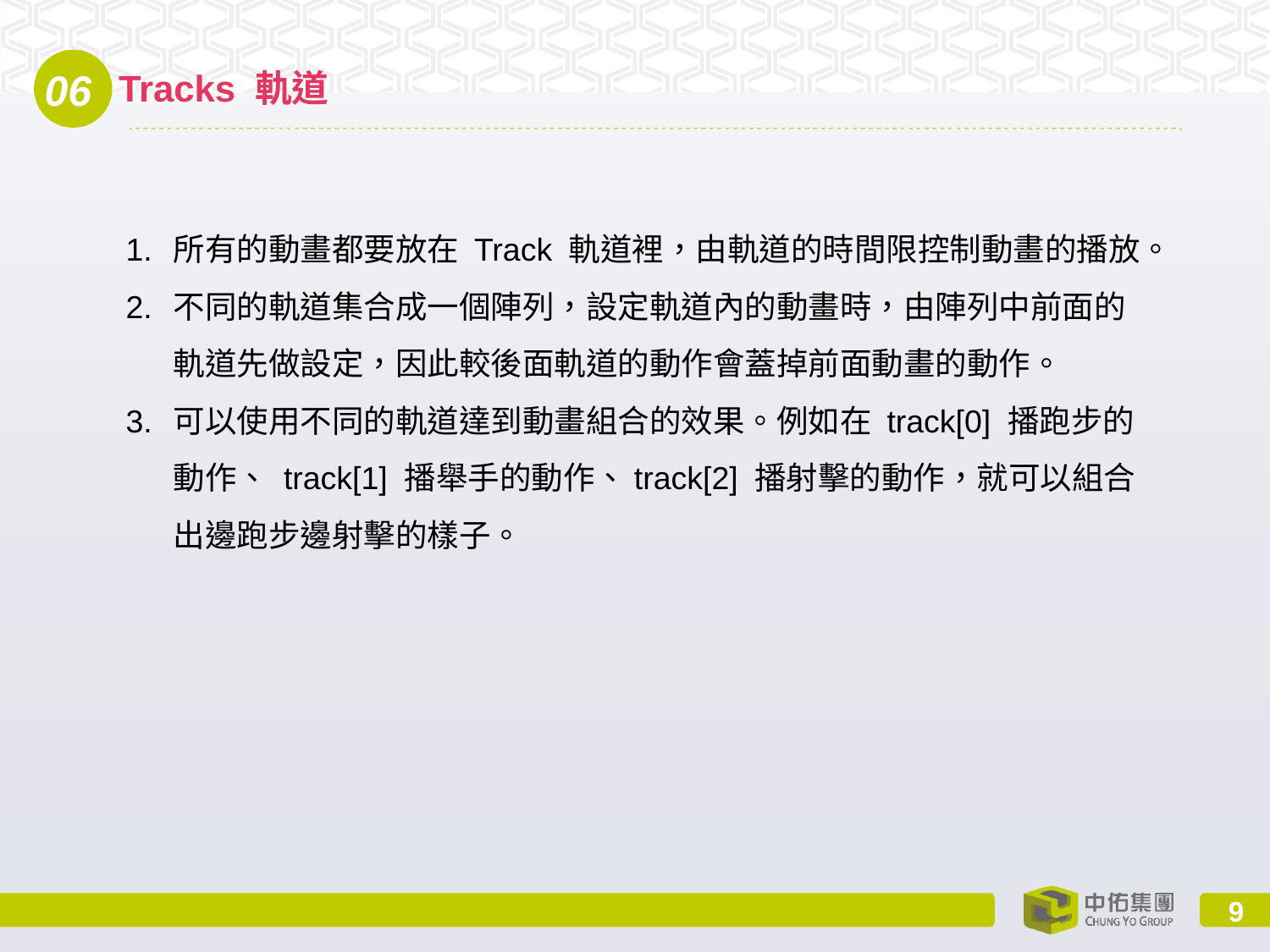

06
Tracks 軌道
所有的動畫都要放在 Track 軌道裡，由軌道的時間限控制動畫的播放。
不同的軌道集合成一個陣列，設定軌道內的動畫時，由陣列中前面的軌道先做設定，因此較後面軌道的動作會蓋掉前面動畫的動作。
可以使用不同的軌道達到動畫組合的效果。例如在 track[0] 播跑步的動作、 track[1] 播舉手的動作、track[2] 播射擊的動作，就可以組合出邊跑步邊射擊的樣子。

9